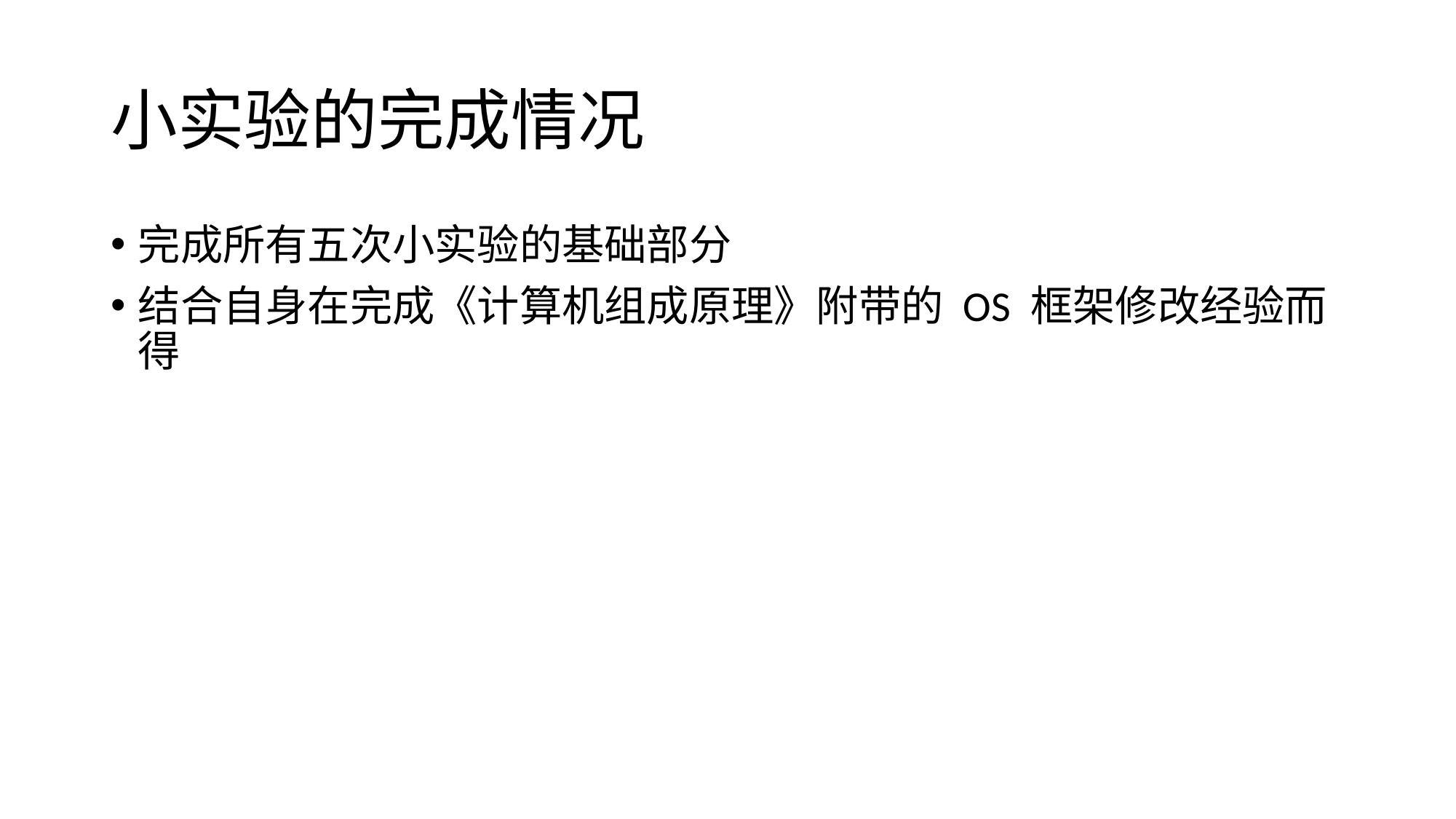

# 小实验的完成情况
完成所有五次小实验的基础部分
结合自身在完成《计算机组成原理》附带的 OS 框架修改经验而得